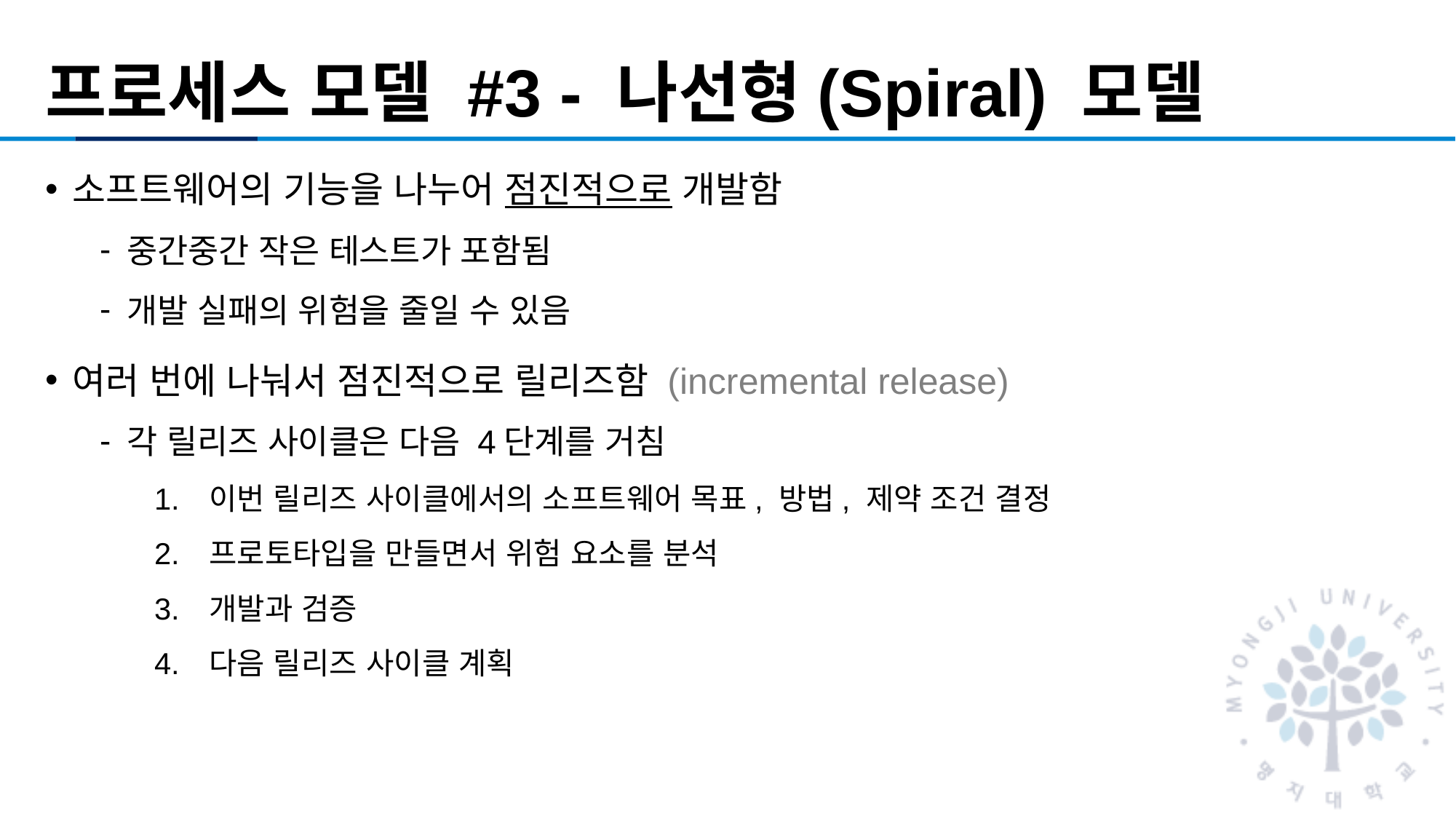

# 프로세스 모델 #3 - 나선형(Spiral) 모델
소프트웨어의 기능을 나누어 점진적으로 개발함
중간중간 작은 테스트가 포함됨
개발 실패의 위험을 줄일 수 있음
여러 번에 나눠서 점진적으로 릴리즈함 (incremental release)
각 릴리즈 사이클은 다음 4단계를 거침
이번 릴리즈 사이클에서의 소프트웨어 목표, 방법, 제약 조건 결정
프로토타입을 만들면서 위험 요소를 분석
개발과 검증
다음 릴리즈 사이클 계획